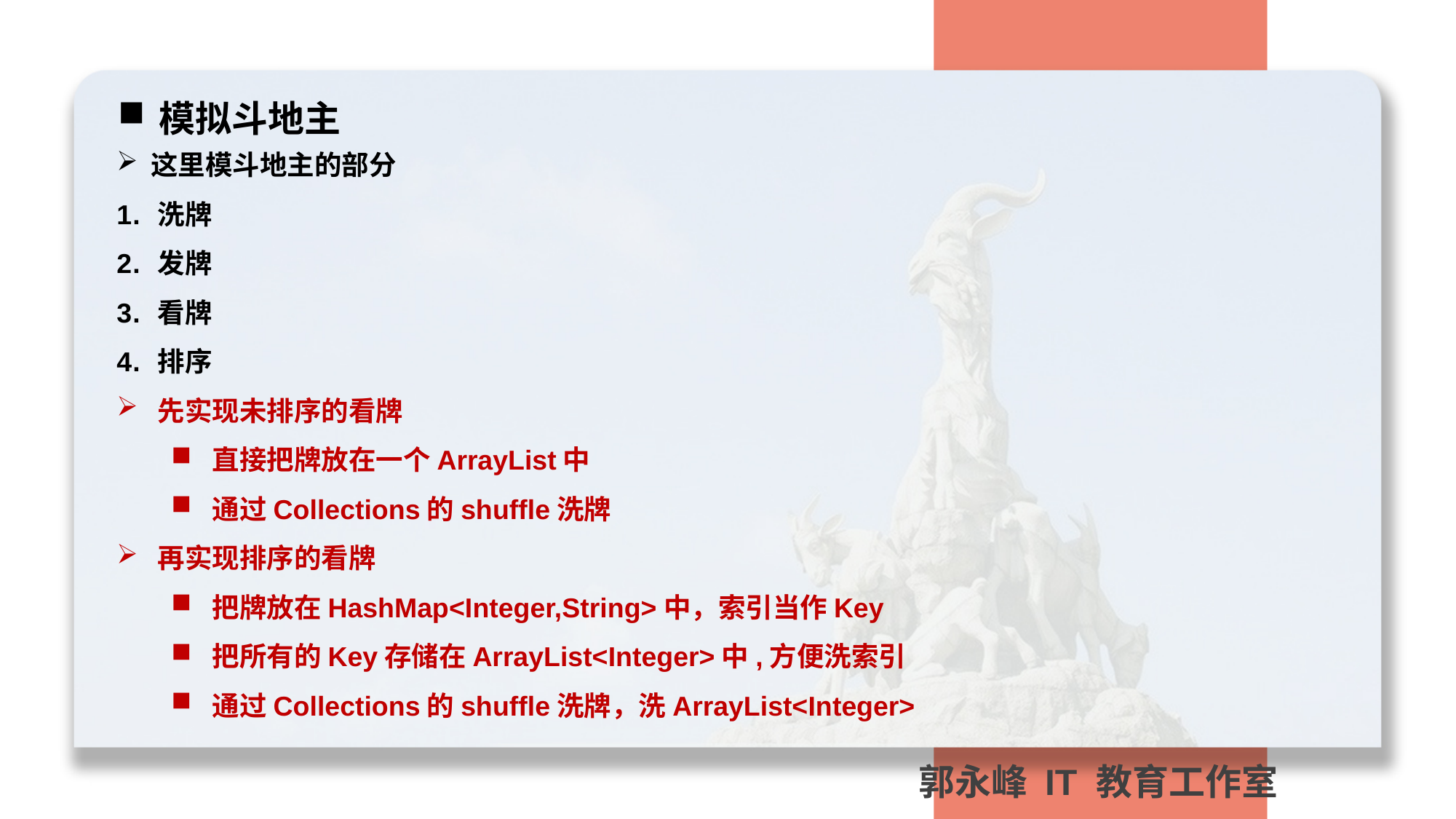

模拟斗地主
这里模斗地主的部分
洗牌
发牌
看牌
排序
先实现未排序的看牌
直接把牌放在一个ArrayList中
通过Collections的shuffle洗牌
再实现排序的看牌
把牌放在HashMap<Integer,String>中，索引当作Key
把所有的Key存储在ArrayList<Integer>中,方便洗索引
通过Collections的shuffle洗牌，洗ArrayList<Integer>